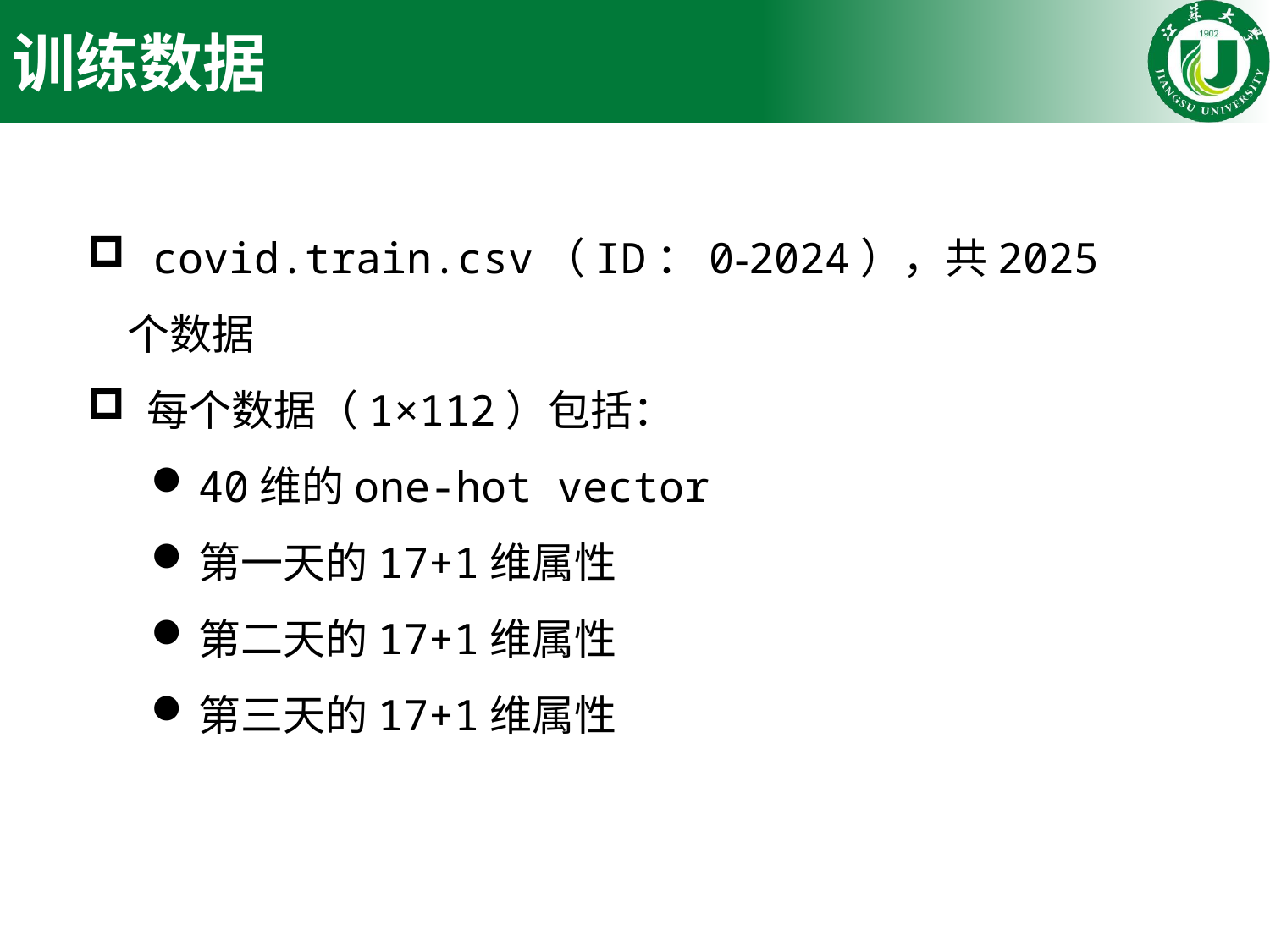

训练数据
 covid.train.csv（ID：0-2024），共2025个数据
 每个数据（1×112）包括：
40维的one-hot vector
第一天的17+1维属性
第二天的17+1维属性
第三天的17+1维属性